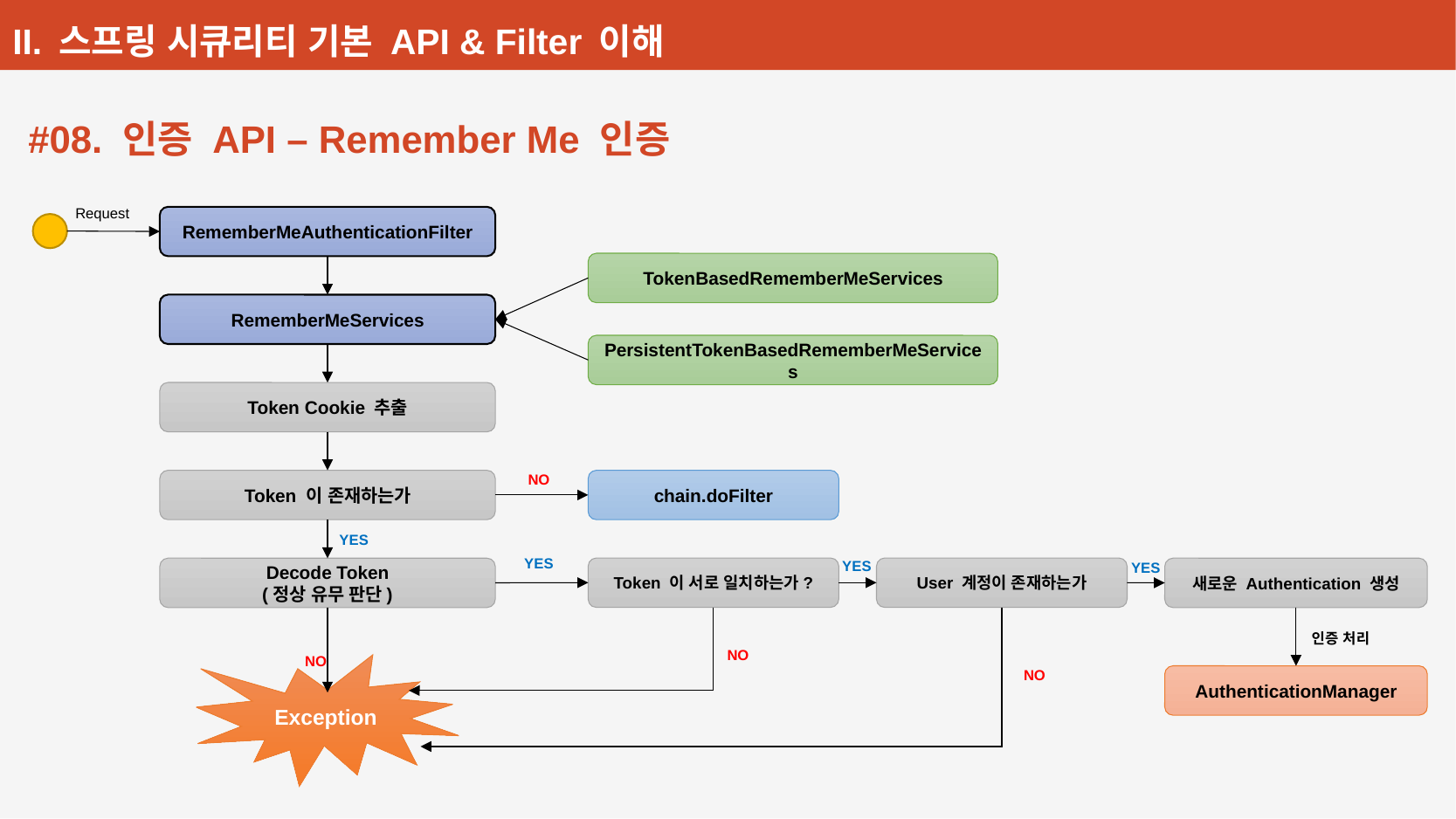

#08. 인증 API – Remember Me 인증
Request
RememberMeAuthenticationFilter

TokenBasedRememberMeServices
RememberMeServices
PersistentTokenBasedRememberMeServices
Token Cookie 추출
NO
Token 이 존재하는가
chain.doFilter
YES
YES
YES
YES
Token 이 서로 일치하는가?
User 계정이 존재하는가
Decode Token
(정상 유무 판단)
새로운 Authentication 생성
인증 처리
NO
NO
Exception
NO
AuthenticationManager